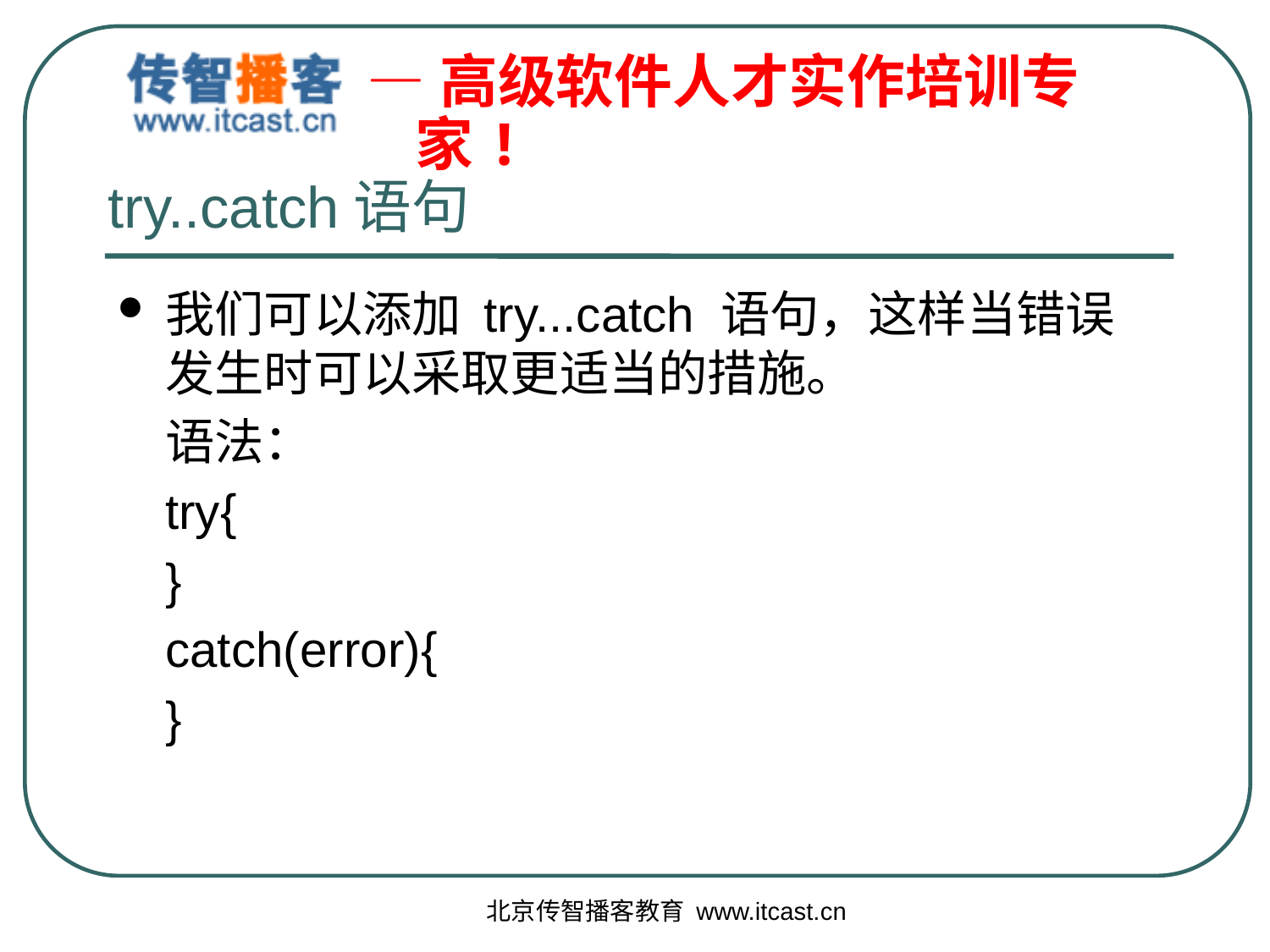

# try..catch语句
我们可以添加 try...catch 语句，这样当错误发生时可以采取更适当的措施。
	语法：
	try{
	}
	catch(error){
	}
北京传智播客教育 www.itcast.cn